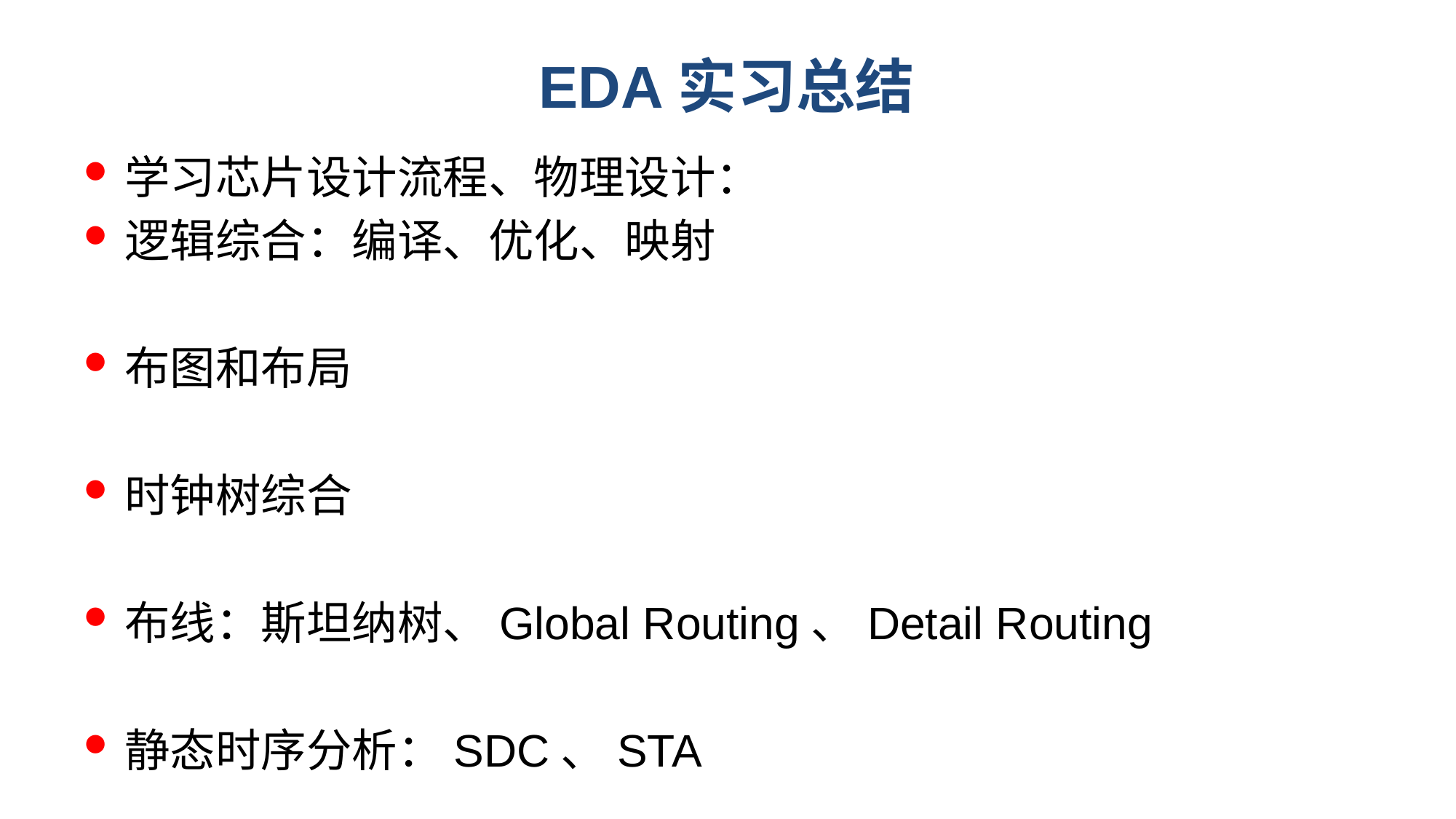

# EDA实习总结
学习芯片设计流程、物理设计：
逻辑综合：编译、优化、映射

布图和布局

时钟树综合

布线：斯坦纳树、Global Routing、Detail Routing

静态时序分析：SDC、STA